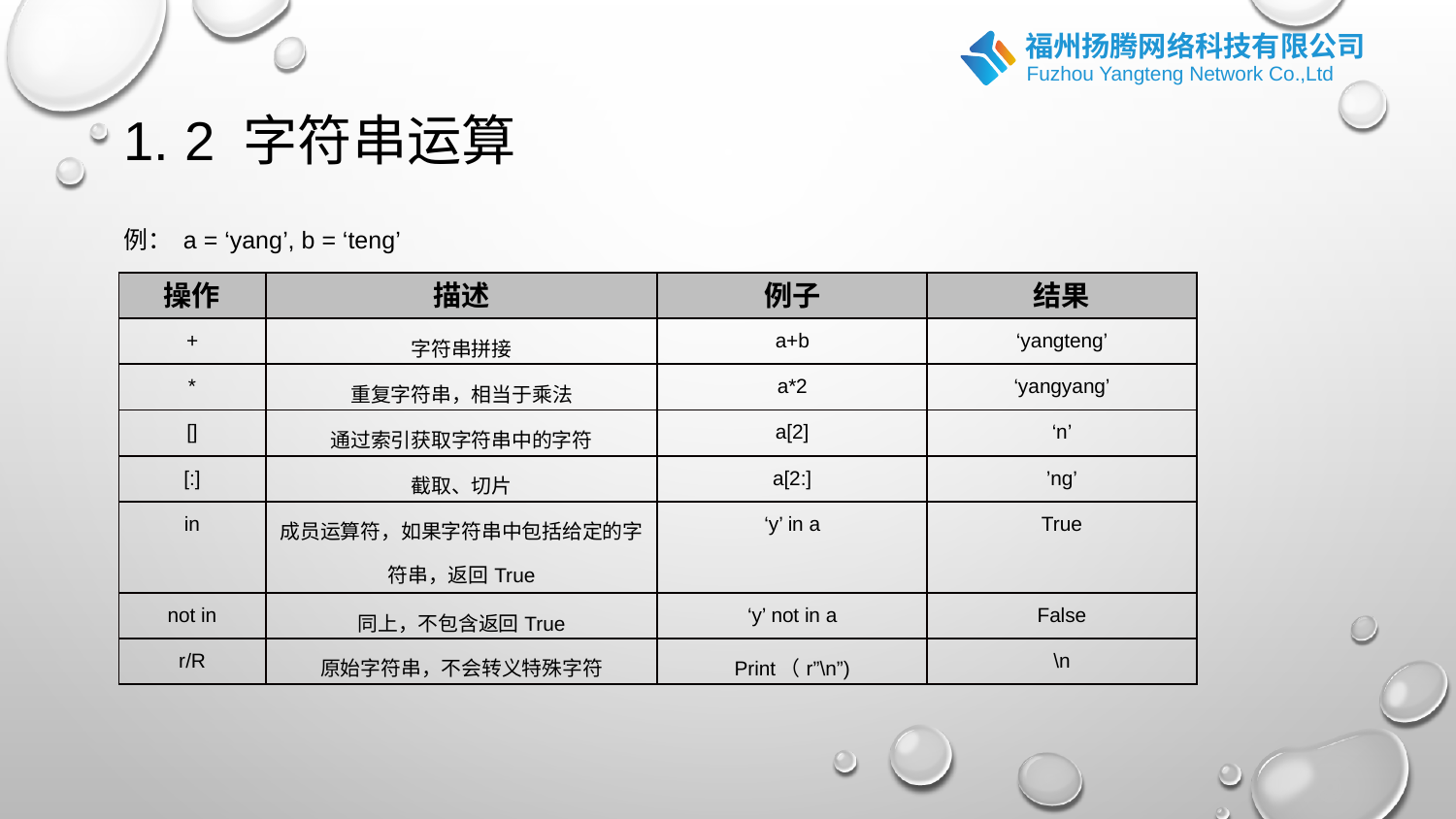

# 1. 2 字符串运算
例： a = ‘yang’, b = ‘teng’
| 操作 | 描述 | 例子 | 结果 |
| --- | --- | --- | --- |
| + | 字符串拼接 | a+b | ‘yangteng’ |
| \* | 重复字符串，相当于乘法 | a\*2 | ‘yangyang’ |
| [] | 通过索引获取字符串中的字符 | a[2] | ‘n’ |
| [:] | 截取、切片 | a[2:] | ’ng’ |
| in | 成员运算符，如果字符串中包括给定的字符串，返回True | ‘y’ in a | True |
| not in | 同上，不包含返回True | ‘y’ not in a | False |
| r/R | 原始字符串，不会转义特殊字符 | Print（r”\n”) | \n |